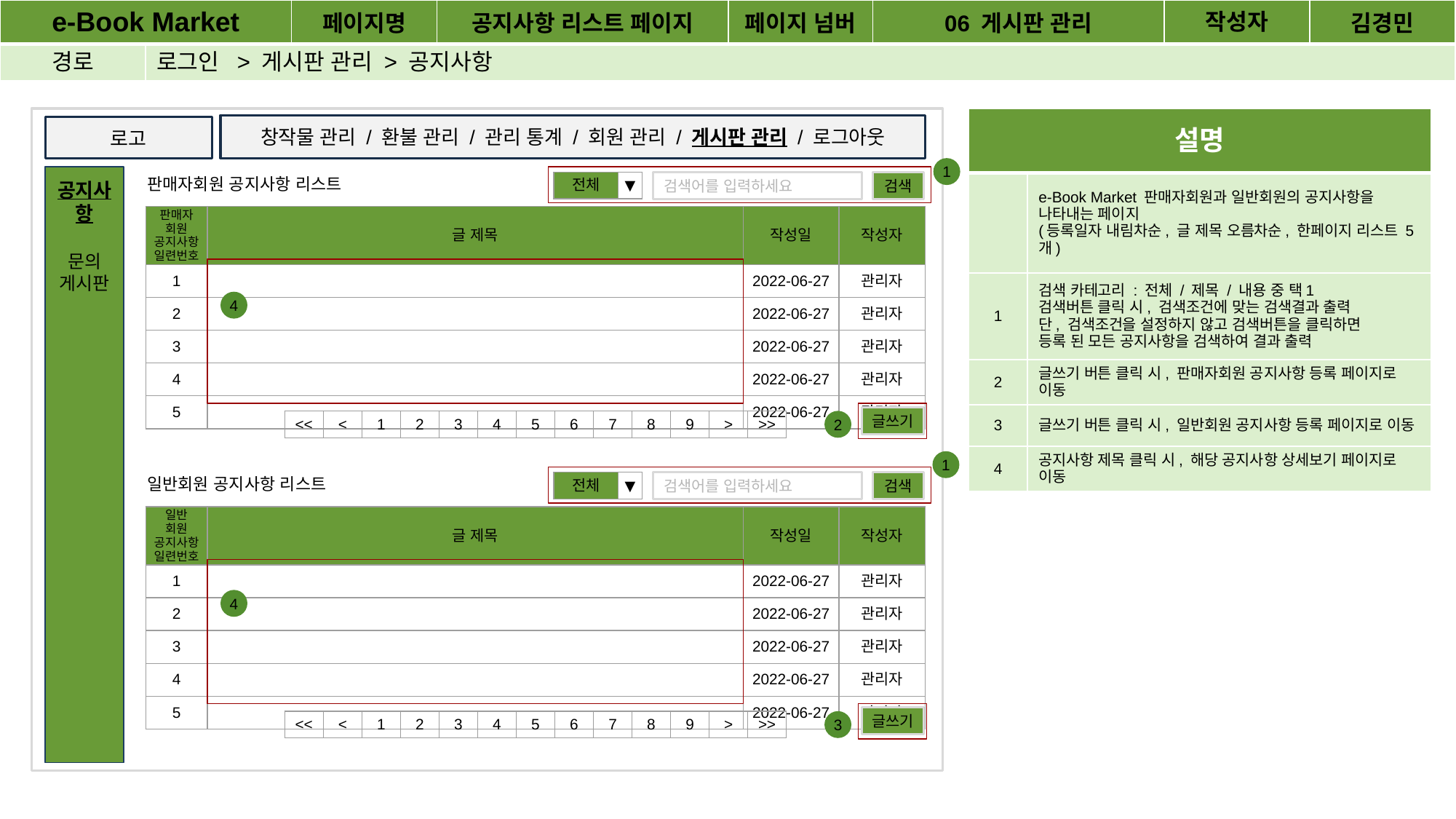

| e-Book Market |  | 페이지명 | 공지사항 리스트 페이지 | 페이지 넘버 | 06 게시판 관리 | 작성자 | 김경민 |
| --- | --- | --- | --- | --- | --- | --- | --- |
| 경로 | 로그인 > 게시판 관리 > 공지사항 |  |  |  |  |  |  |

| 설명 |  |
| --- | --- |
|  | e-Book Market 판매자회원과 일반회원의 공지사항을 나타내는 페이지 (등록일자 내림차순, 글 제목 오름차순, 한페이지 리스트 5개) |
| 1 | 검색 카테고리 : 전체 / 제목 / 내용 중 택1 검색버튼 클릭 시, 검색조건에 맞는 검색결과 출력 단, 검색조건을 설정하지 않고 검색버튼을 클릭하면 등록 된 모든 공지사항을 검색하여 결과 출력 |
| 2 | 글쓰기 버튼 클릭 시, 판매자회원 공지사항 등록 페이지로 이동 |
| 3 | 글쓰기 버튼 클릭 시, 일반회원 공지사항 등록 페이지로 이동 |
| 4 | 공지사항 제목 클릭 시, 해당 공지사항 상세보기 페이지로 이동 |
창작물 관리 / 환불 관리 / 관리 통계 / 회원 관리 / 게시판 관리 / 로그아웃
로고
1
판매자회원 공지사항 리스트
공지사항

문의
게시판

| 전체 | ▼ |
| --- | --- |
검색어를 입력하세요
검색
| 판매자 회원 공지사항 일련번호 | 글 제목 |  |  |  |  |  | 작성일 | 작성자 |
| --- | --- | --- | --- | --- | --- | --- | --- | --- |
| 1 |  |  |  |  |  |  | 2022-06-27 | 관리자 |
| 2 |  |  |  |  |  |  | 2022-06-27 | 관리자 |
| 3 |  |  |  |  |  |  | 2022-06-27 | 관리자 |
| 4 |  |  |  |  |  |  | 2022-06-27 | 관리자 |
| 5 |  |  |  |  |  |  | 2022-06-27 | 관리자 |

4

글쓰기
| << | < | 1 | 2 | 3 | 4 | 5 | 6 | 7 | 8 | 9 | > | >> |
| --- | --- | --- | --- | --- | --- | --- | --- | --- | --- | --- | --- | --- |
2
1
일반회원 공지사항 리스트

| 전체 | ▼ |
| --- | --- |
검색어를 입력하세요
검색
| 일반 회원 공지사항 일련번호 | 글 제목 |  |  |  |  |  | 작성일 | 작성자 |
| --- | --- | --- | --- | --- | --- | --- | --- | --- |
| 1 |  |  |  |  |  |  | 2022-06-27 | 관리자 |
| 2 |  |  |  |  |  |  | 2022-06-27 | 관리자 |
| 3 |  |  |  |  |  |  | 2022-06-27 | 관리자 |
| 4 |  |  |  |  |  |  | 2022-06-27 | 관리자 |
| 5 |  |  |  |  |  |  | 2022-06-27 | 관리자 |

4

글쓰기
| << | < | 1 | 2 | 3 | 4 | 5 | 6 | 7 | 8 | 9 | > | >> |
| --- | --- | --- | --- | --- | --- | --- | --- | --- | --- | --- | --- | --- |
3